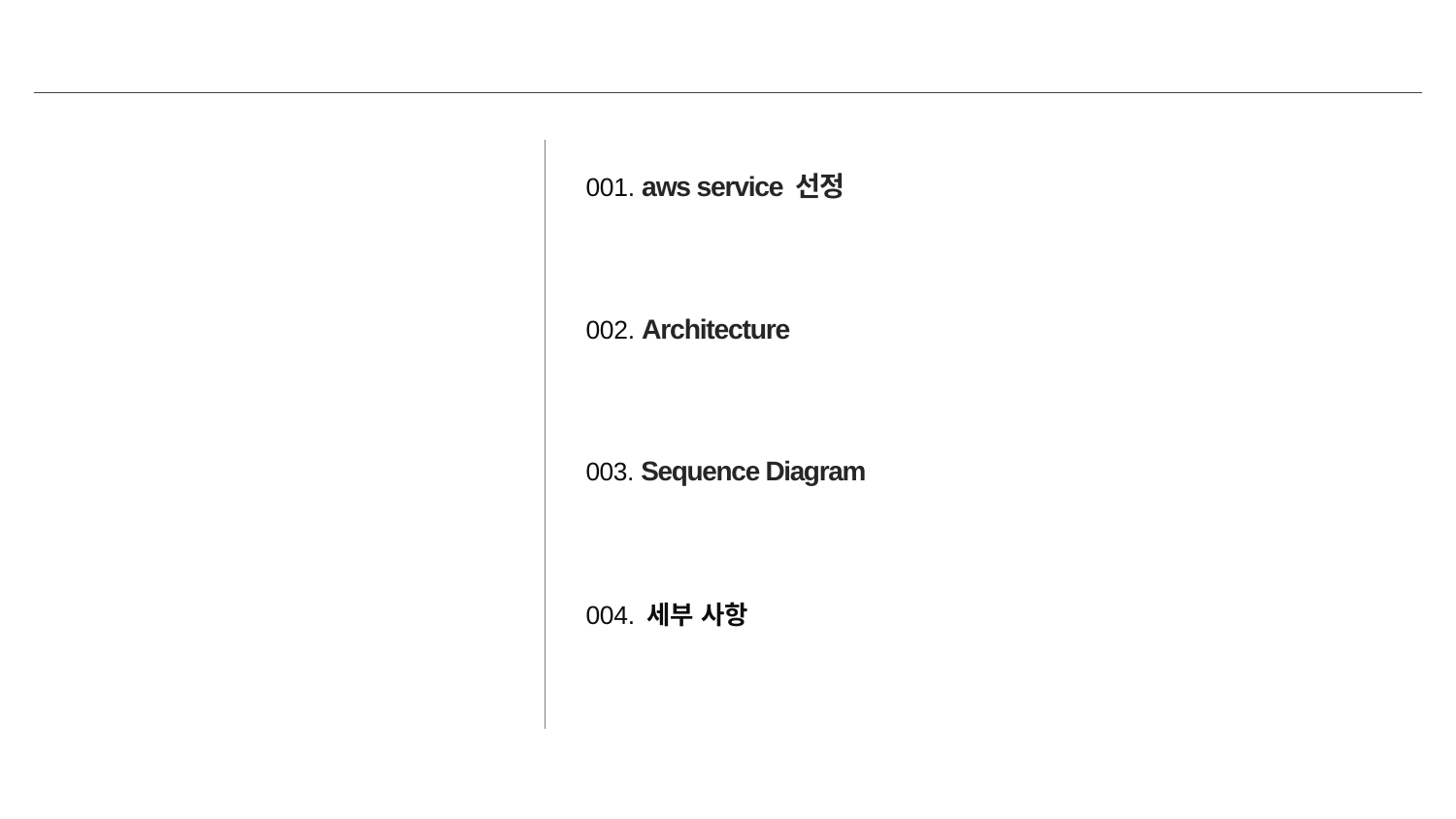

001. aws service 선정
#
002. Architecture
003. Sequence Diagram
004. 세부 사항